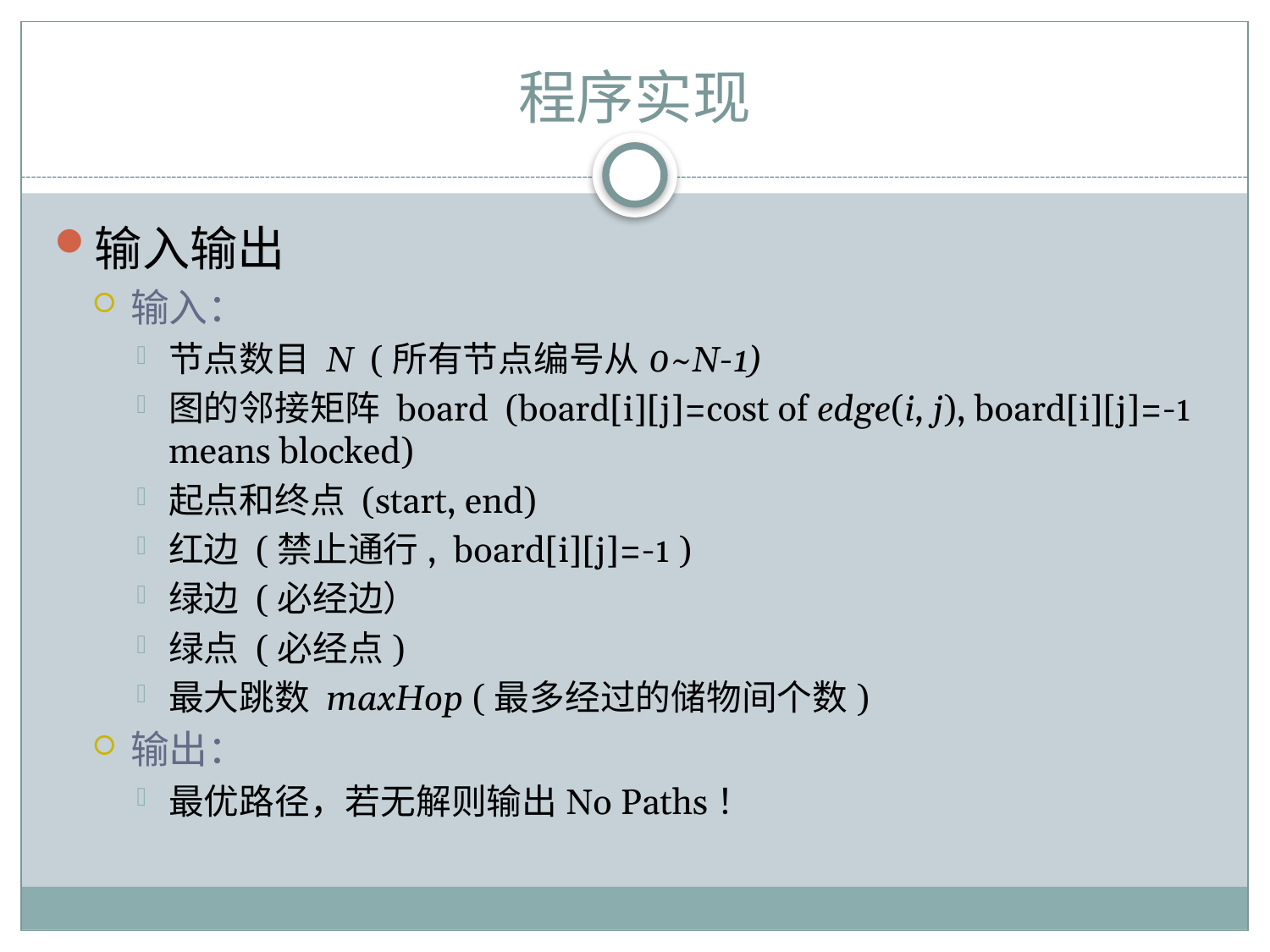

# 程序实现
输入输出
输入：
节点数目 N  (所有节点编号从0~N-1)
图的邻接矩阵 board  (board[i][j]=cost of edge(i, j), board[i][j]=-1 means blocked)
起点和终点 (start, end)
红边 (禁止通行,  board[i][j]=-1 )
绿边 (必经边）
绿点 (必经点)
最大跳数 maxHop (最多经过的储物间个数)
输出：
最优路径，若无解则输出No Paths！